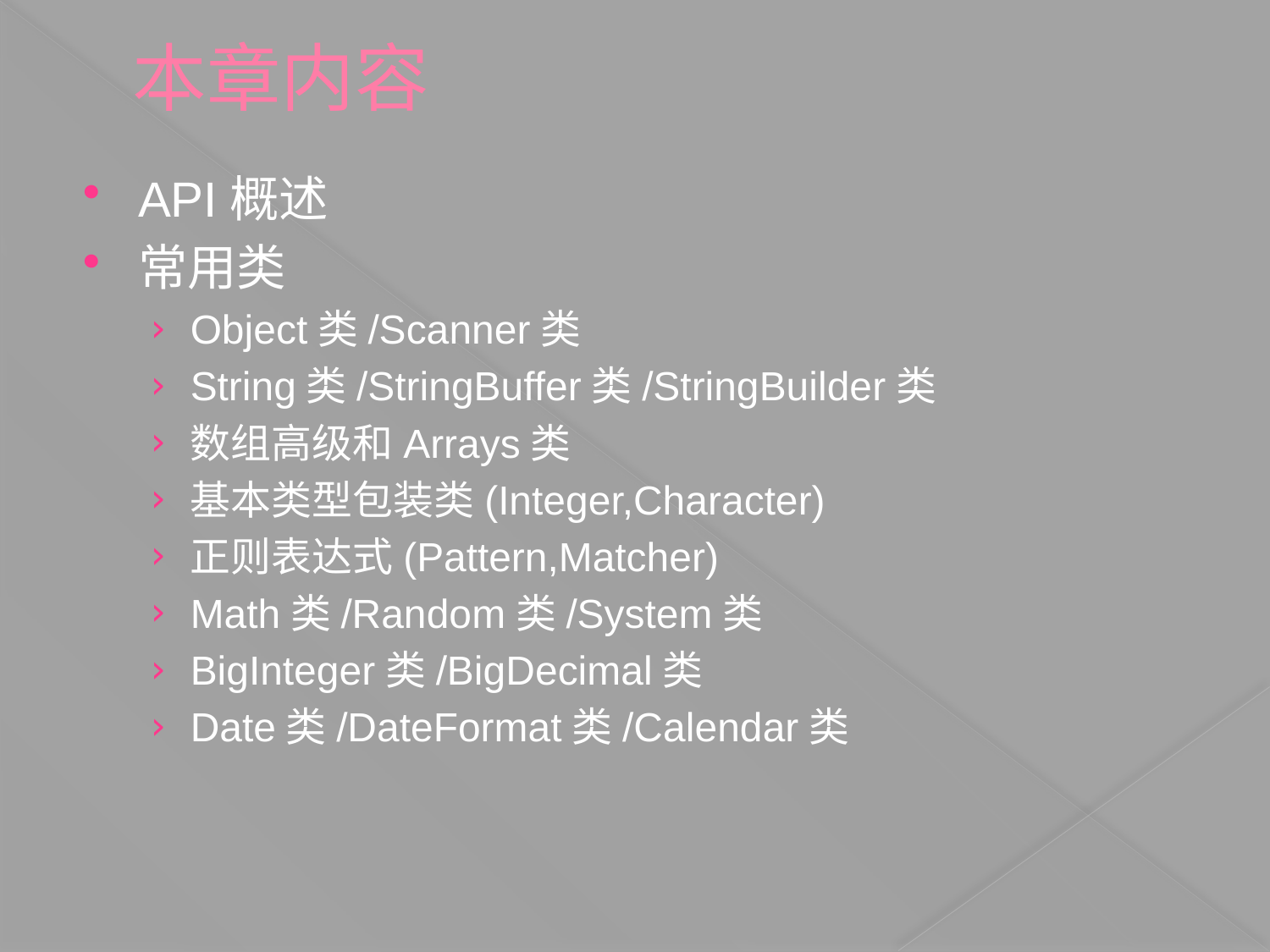

# 本章内容
API概述
常用类
Object类/Scanner类
String类/StringBuffer类/StringBuilder类
数组高级和Arrays类
基本类型包装类(Integer,Character)
正则表达式(Pattern,Matcher)
Math类/Random类/System类
BigInteger类/BigDecimal类
Date类/DateFormat类/Calendar类